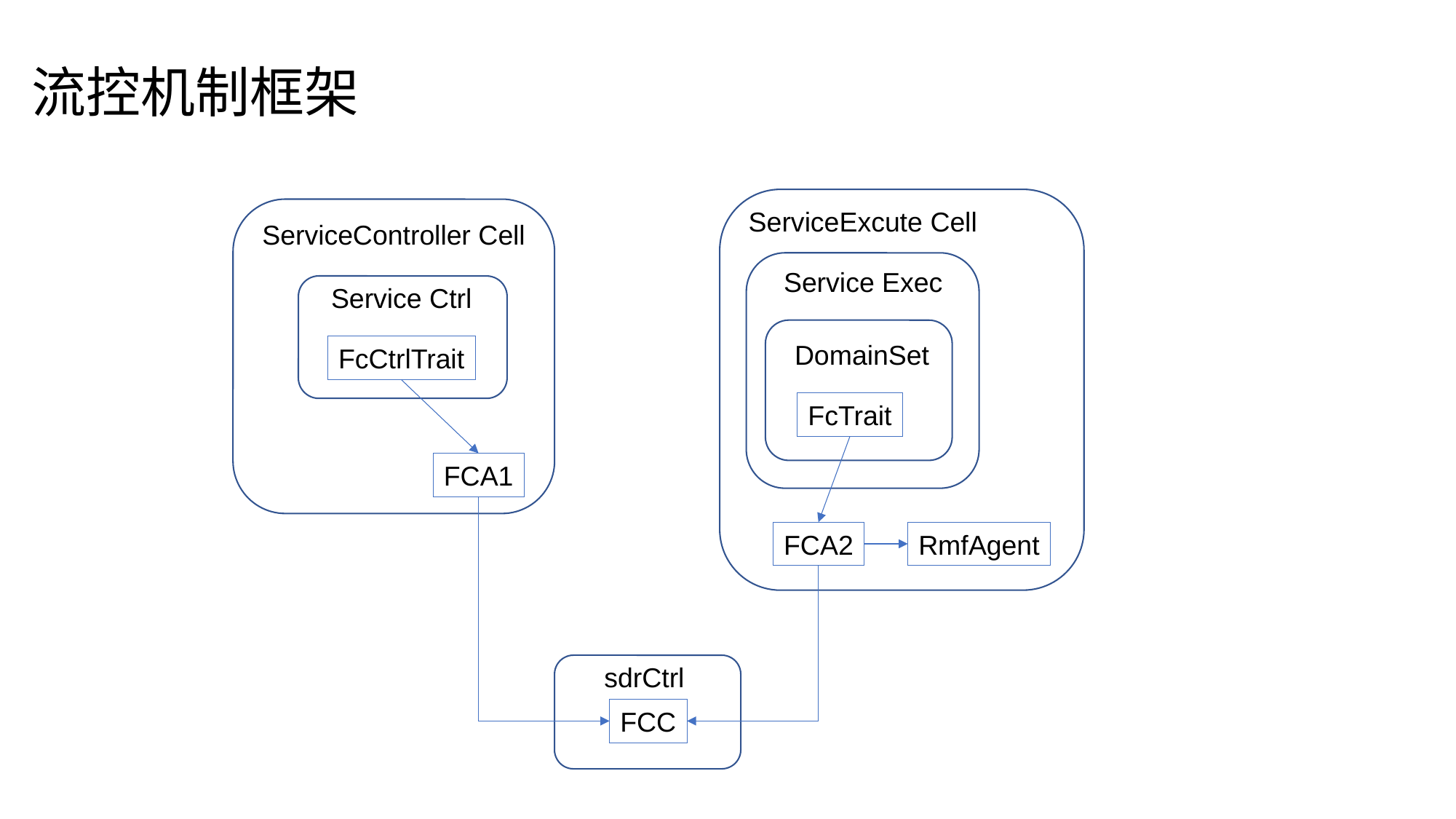

流控机制框架

ServiceExcute Cell

ServiceController Cell

Service Exec

Service Ctrl

DomainSet
FcCtrlTrait
FcTrait
FCA1
FCA2
RmfAgent

sdrCtrl
FCC